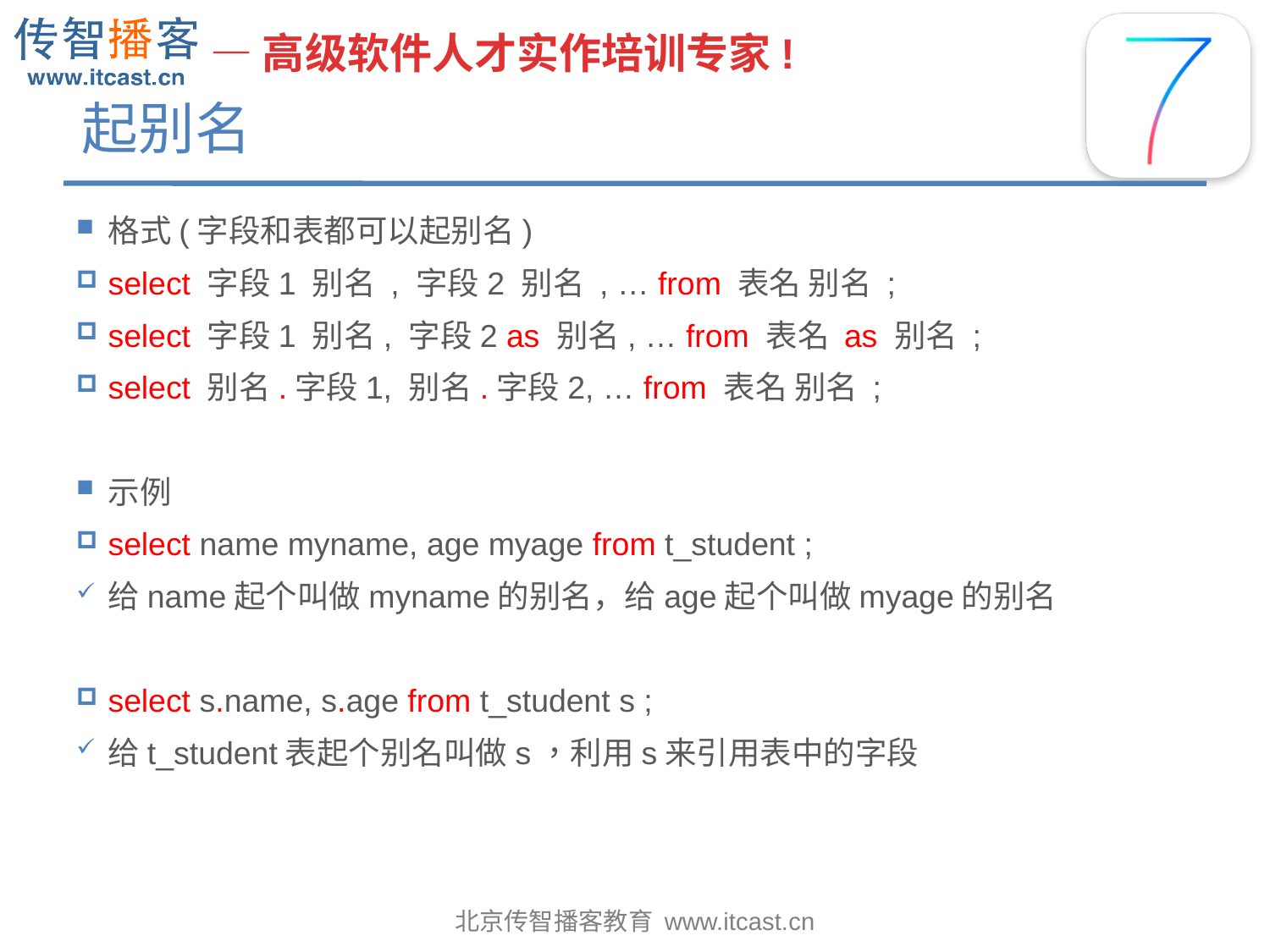

# 起别名
格式(字段和表都可以起别名)
select 字段1 别名 , 字段2 别名 , … from 表名 别名 ;
select 字段1 别名, 字段2 as 别名, … from 表名 as 别名 ;
select 别名.字段1, 别名.字段2, … from 表名 别名 ;

示例
select name myname, age myage from t_student ;
给name起个叫做myname的别名，给age起个叫做myage的别名

select s.name, s.age from t_student s ;
给t_student表起个别名叫做s，利用s来引用表中的字段